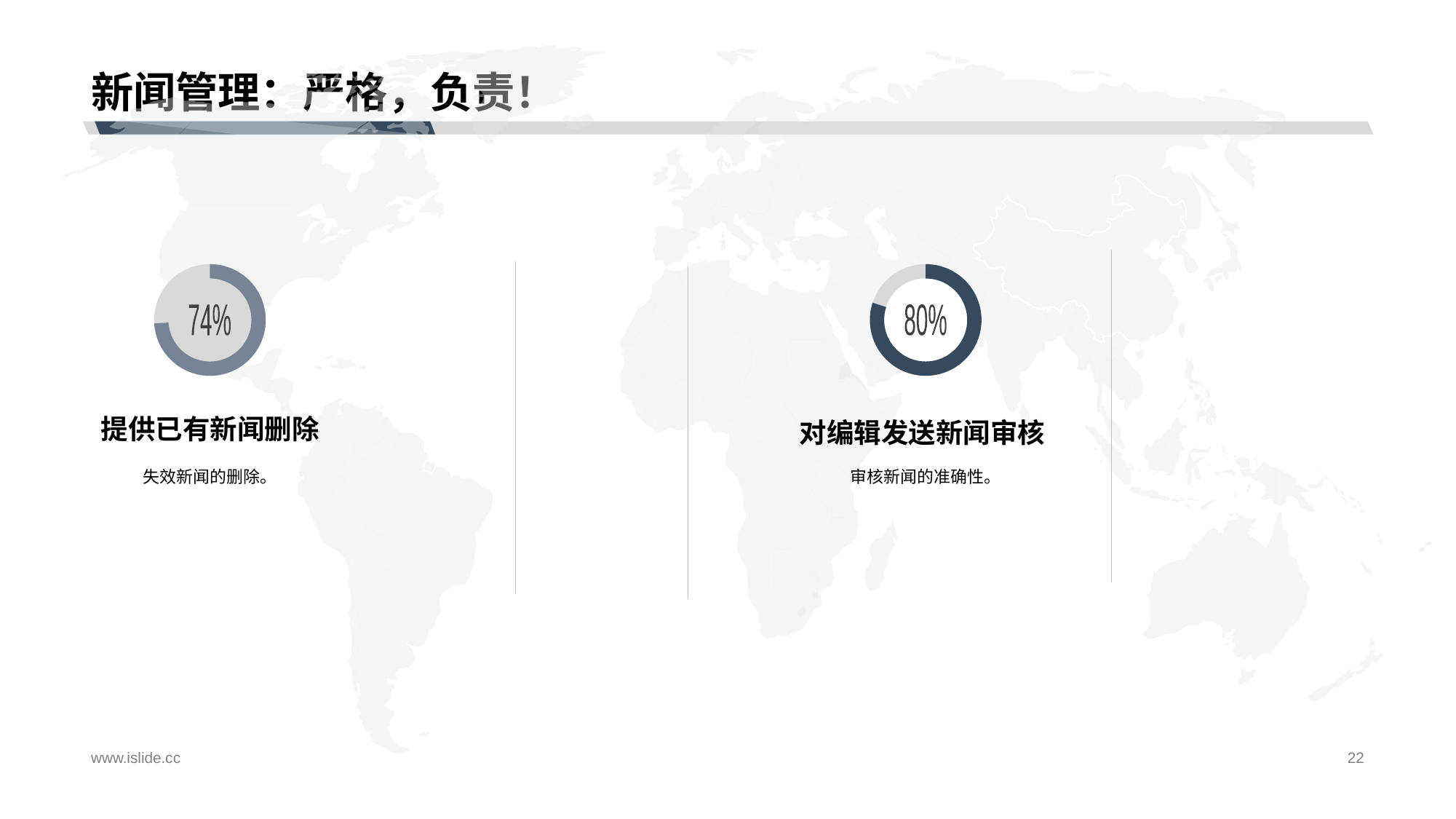

# 新闻管理：严格，负责！

74%

80%

提供已有新闻删除
对编辑发送新闻审核
失效新闻的删除。
审核新闻的准确性。
www.islide.cc
22